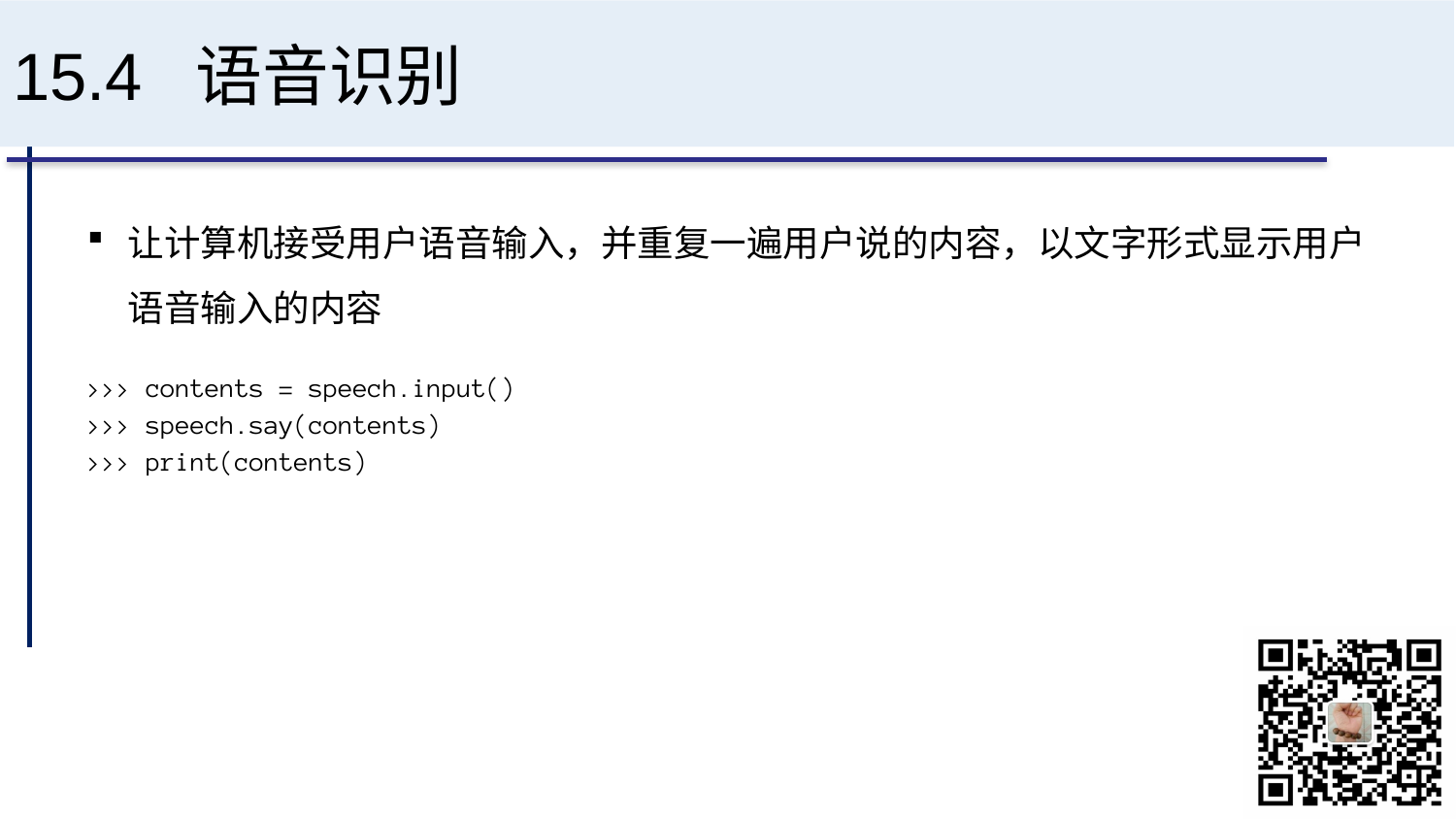

# 15.4  语音识别
让计算机接受用户语音输入，并重复一遍用户说的内容，以文字形式显示用户语音输入的内容

>>> contents = speech.input()
>>> speech.say(contents)
>>> print(contents)